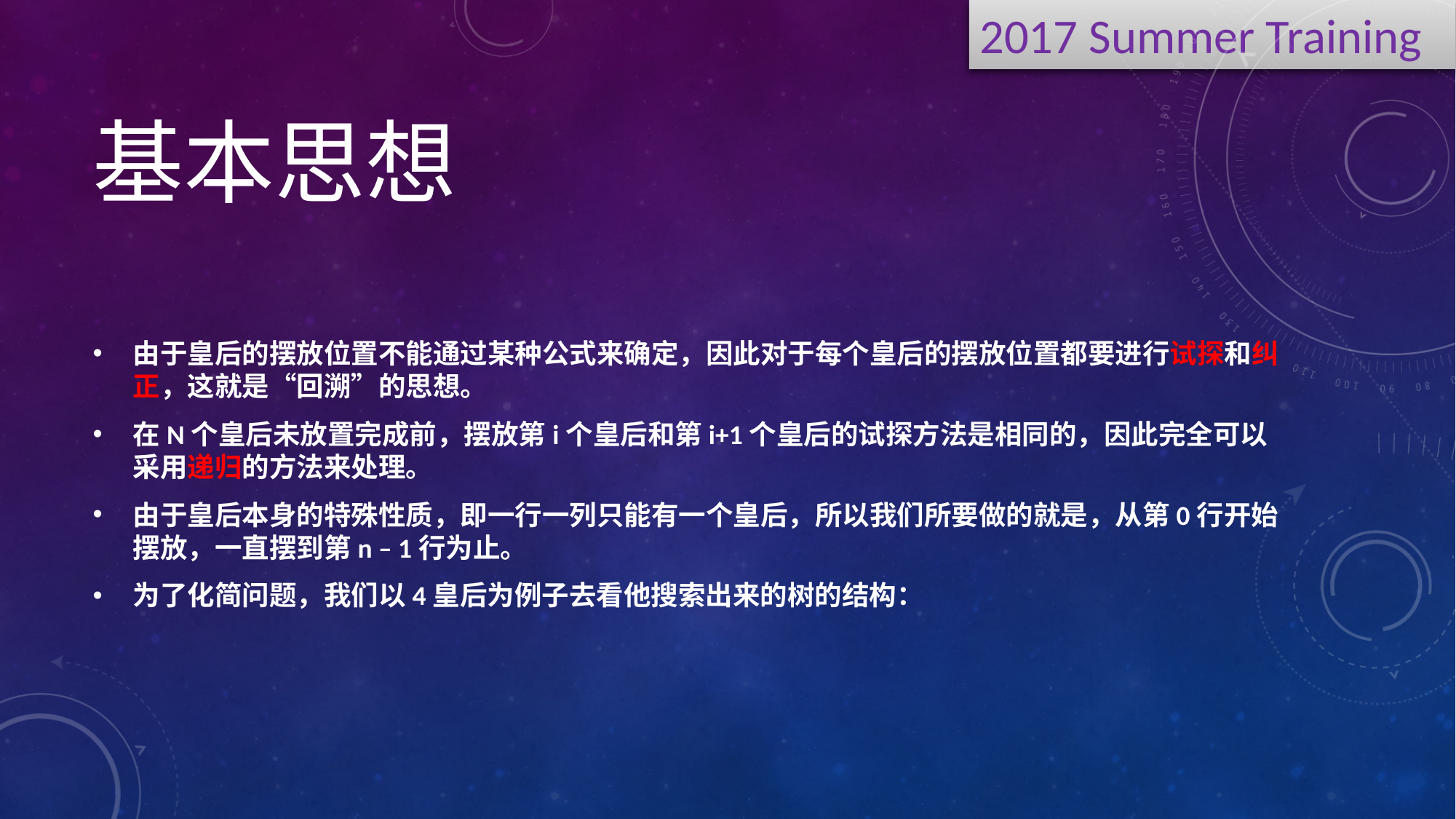

# 基本思想
由于皇后的摆放位置不能通过某种公式来确定，因此对于每个皇后的摆放位置都要进行试探和纠正，这就是“回溯”的思想。
在N个皇后未放置完成前，摆放第i个皇后和第i+1个皇后的试探方法是相同的，因此完全可以采用递归的方法来处理。
由于皇后本身的特殊性质，即一行一列只能有一个皇后，所以我们所要做的就是，从第0行开始摆放，一直摆到第n – 1行为止。
为了化简问题，我们以4皇后为例子去看他搜索出来的树的结构：